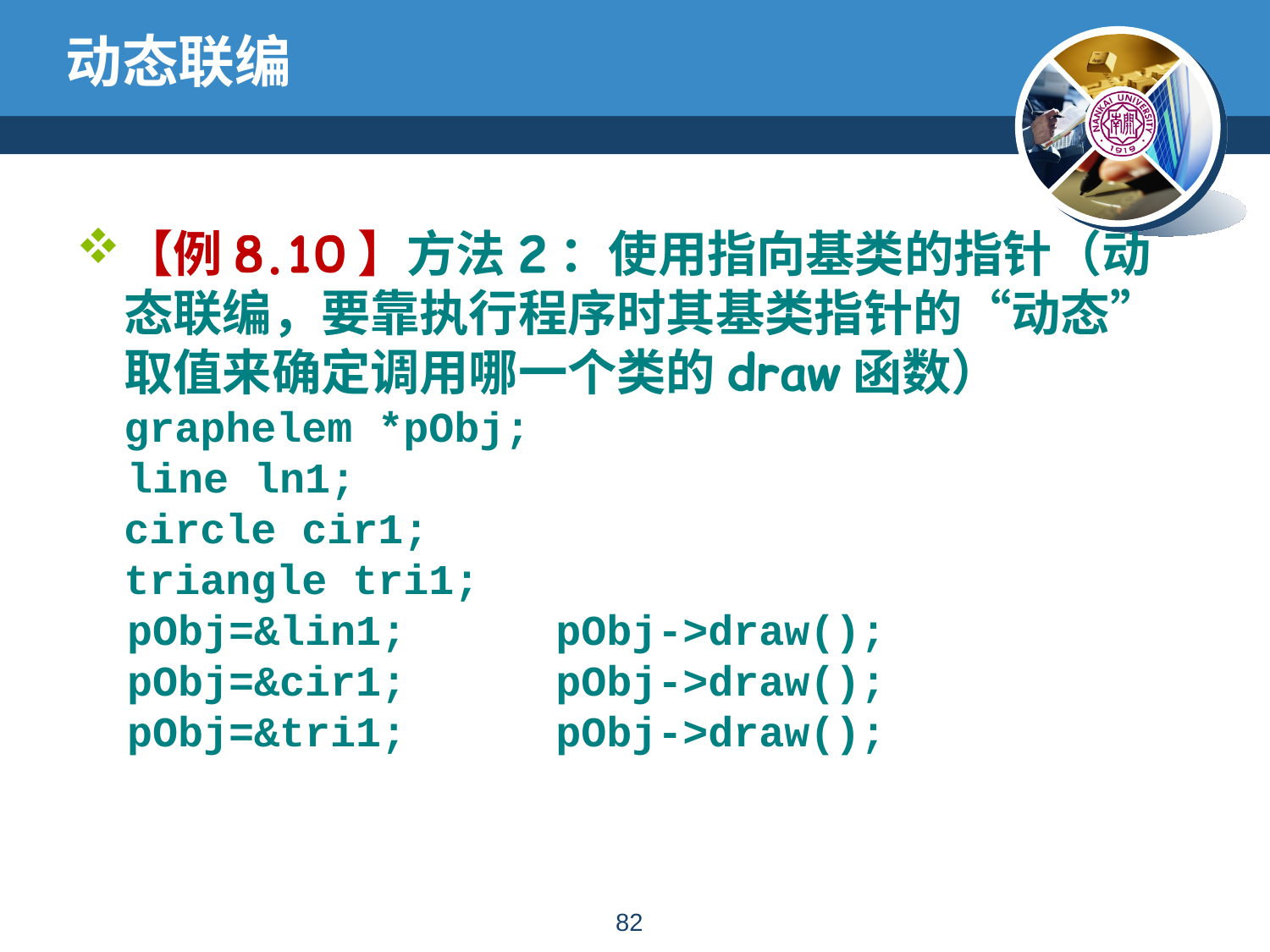

# 动态联编
【例8.10】方法2：使用指向基类的指针（动态联编，要靠执行程序时其基类指针的“动态”取值来确定调用哪一个类的draw函数）
	graphelem *pObj;
  line ln1;
	circle cir1;
	triangle tri1;
  pObj=&lin1;	  pObj->draw();
  pObj=&cir1;	  pObj->draw();
  pObj=&tri1;	  pObj->draw();

82